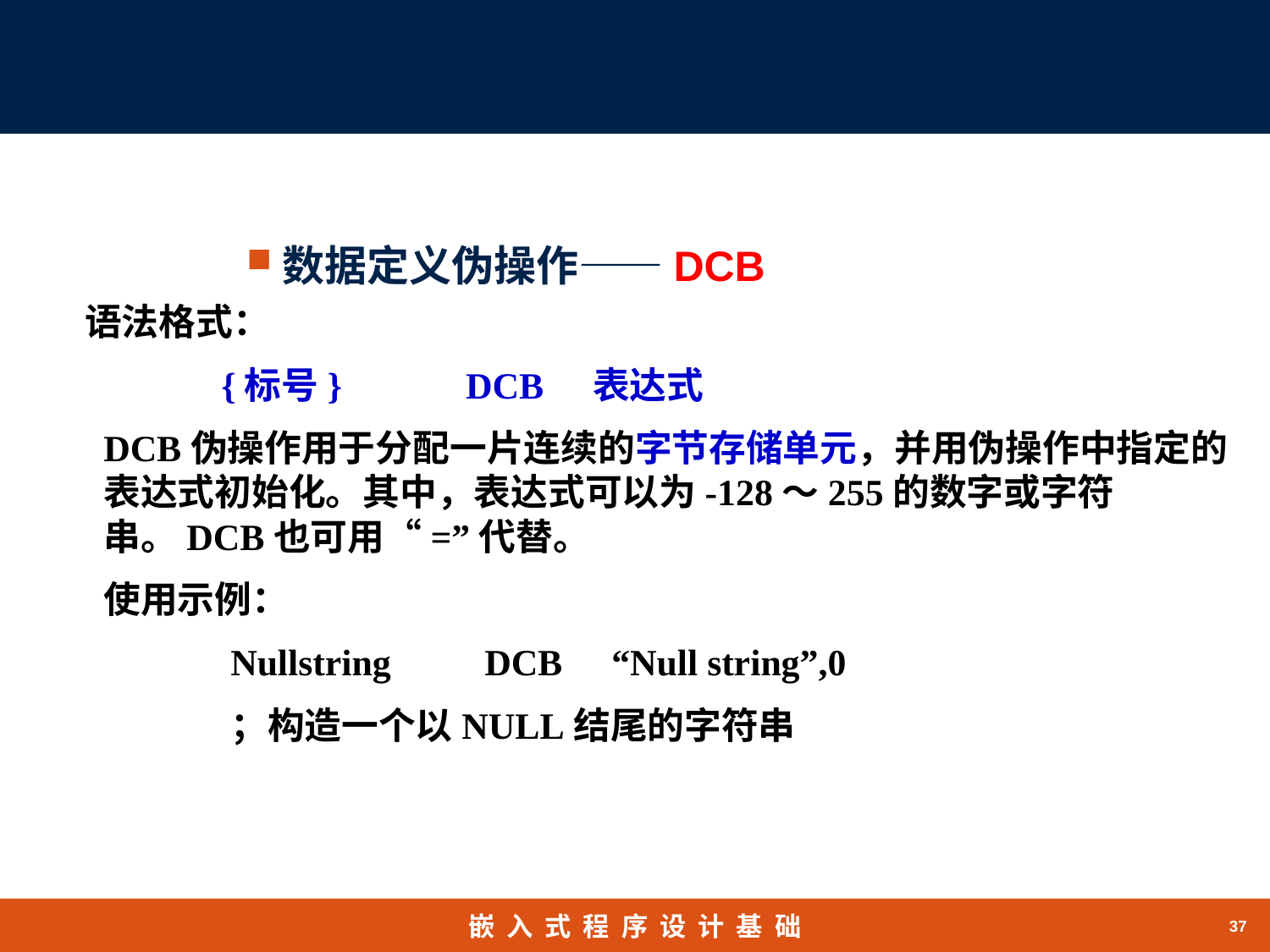

# 3. 数据定义伪操作
数据定义伪操作——DCB
语法格式：
	 {标号}	DCB	表达式
DCB伪操作用于分配一片连续的字节存储单元，并用伪操作中指定的表达式初始化。其中，表达式可以为-128～255的数字或字符串。DCB也可用“=”代替。
使用示例：
	Nullstring	DCB	“Null string”,0
	；构造一个以NULL结尾的字符串